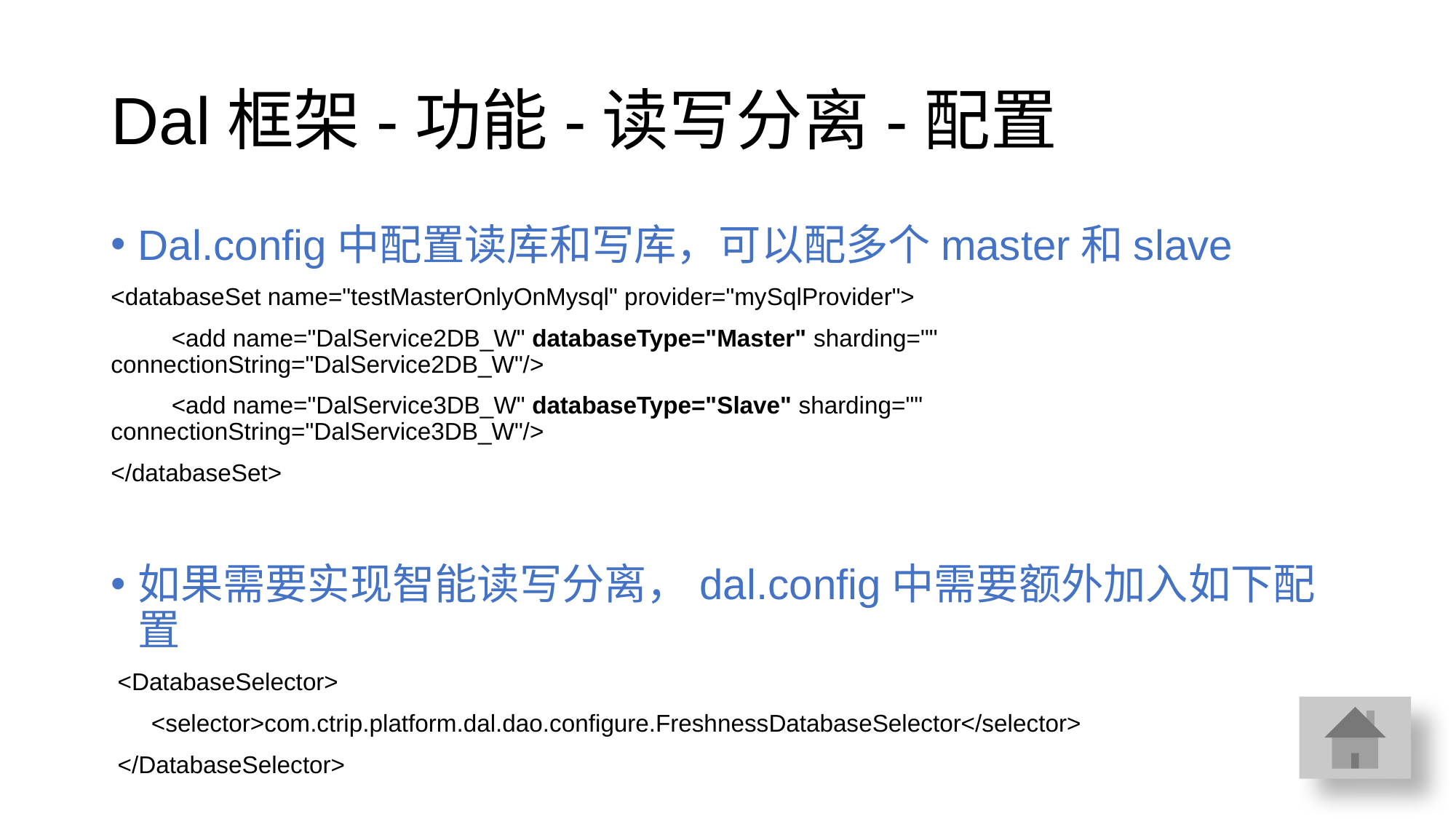

# Dal框架-功能-读写分离-配置
Dal.config中配置读库和写库，可以配多个master和slave
<databaseSet name="testMasterOnlyOnMysql" provider="mySqlProvider">
         <add name="DalService2DB_W" databaseType="Master" sharding="" connectionString="DalService2DB_W"/>
         <add name="DalService3DB_W" databaseType="Slave" sharding="" connectionString="DalService3DB_W"/>
</databaseSet>

如果需要实现智能读写分离，dal.config中需要额外加入如下配置
 <DatabaseSelector>
      <selector>com.ctrip.platform.dal.dao.configure.FreshnessDatabaseSelector</selector>
 </DatabaseSelector>